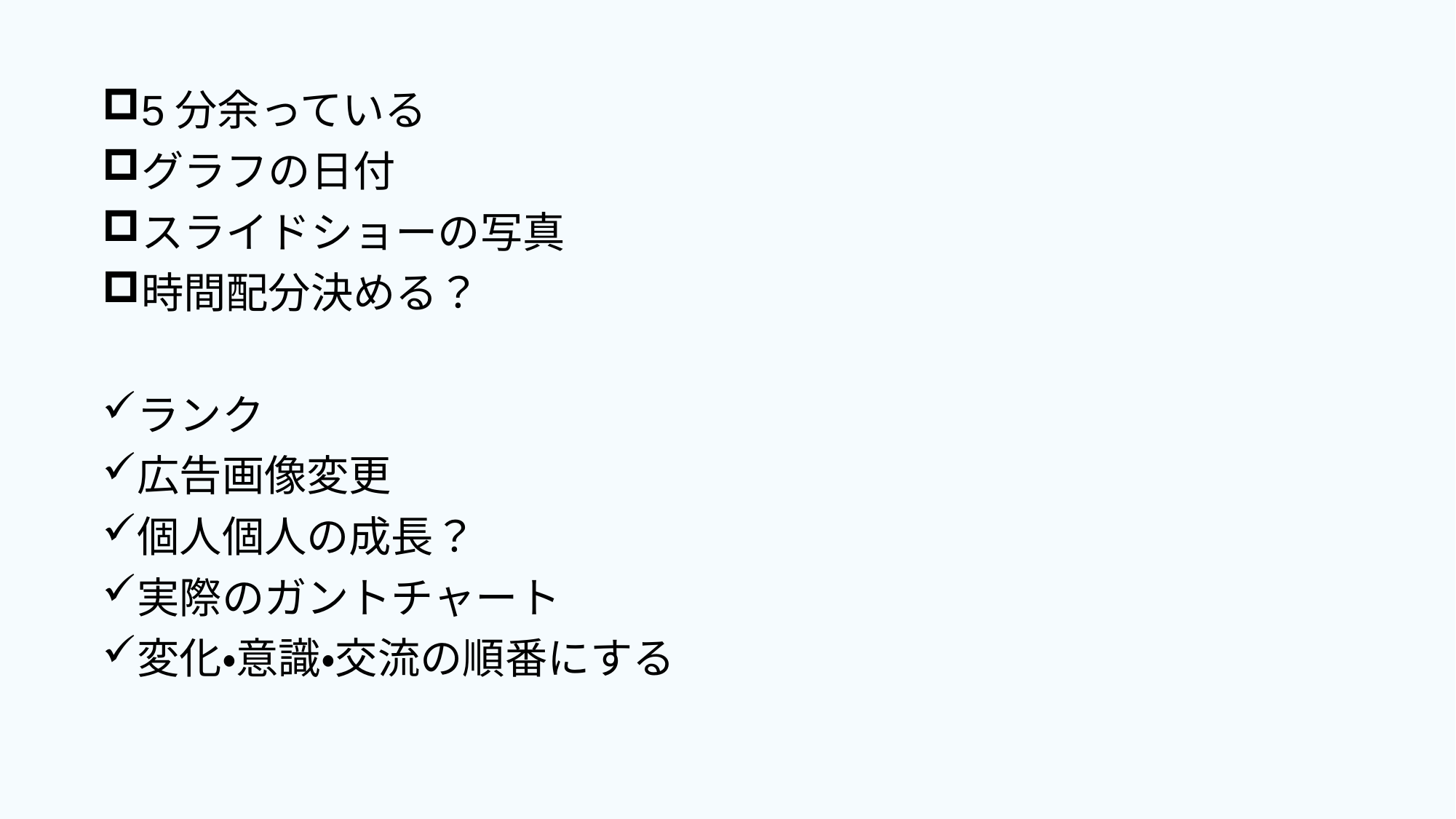

5分余っている
グラフの日付
スライドショーの写真
時間配分決める？

ランク
広告画像変更
個人個人の成長？
実際のガントチャート
変化・意識・交流の順番にする